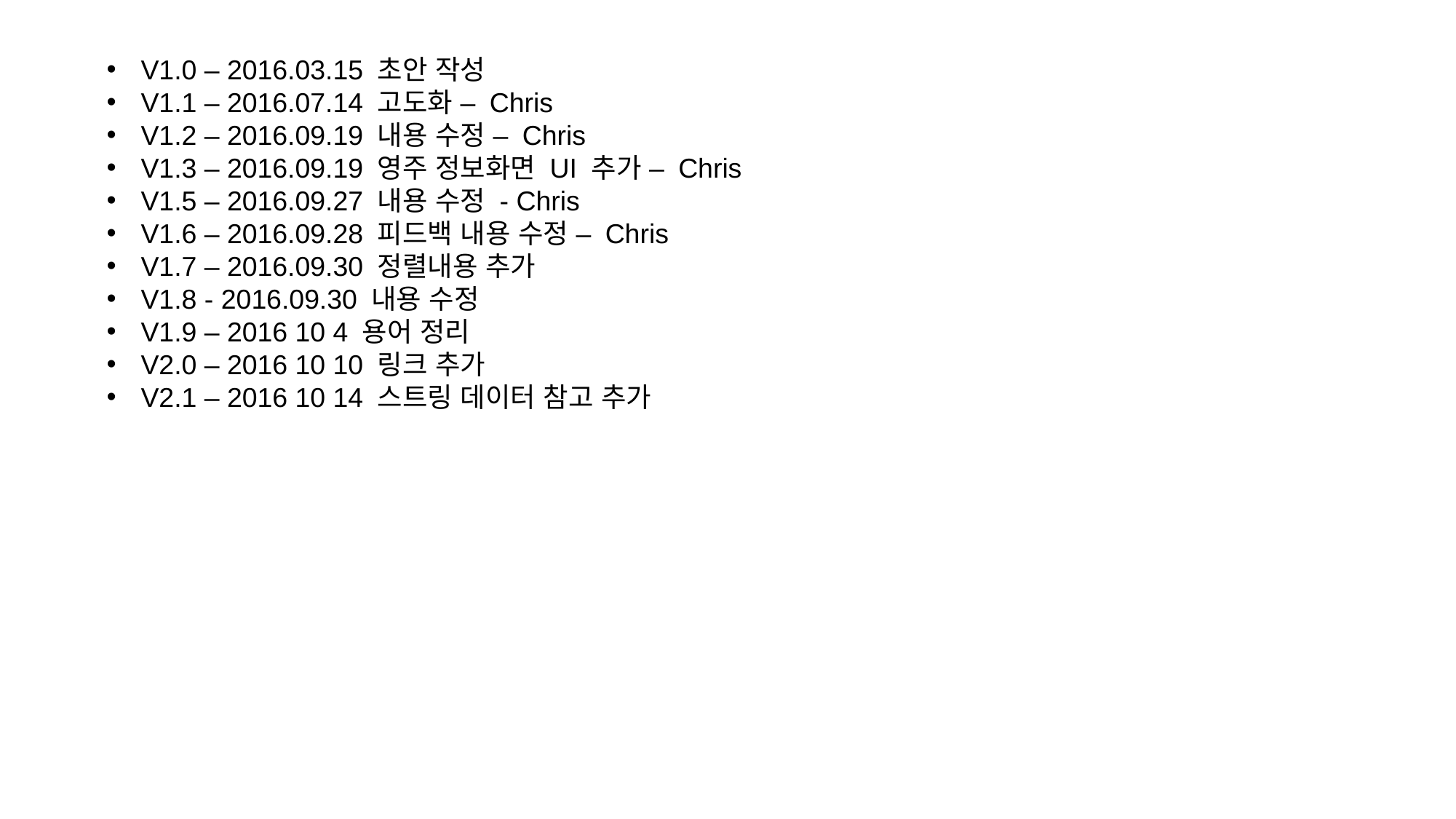

V1.0 – 2016.03.15 초안 작성
V1.1 – 2016.07.14 고도화 – Chris
V1.2 – 2016.09.19 내용 수정 – Chris
V1.3 – 2016.09.19 영주 정보화면 UI 추가 – Chris
V1.5 – 2016.09.27 내용 수정 - Chris
V1.6 – 2016.09.28 피드백 내용 수정 – Chris
V1.7 – 2016.09.30 정렬내용 추가
V1.8 - 2016.09.30 내용 수정
V1.9 – 2016 10 4 용어 정리
V2.0 – 2016 10 10 링크 추가
V2.1 – 2016 10 14 스트링 데이터 참고 추가